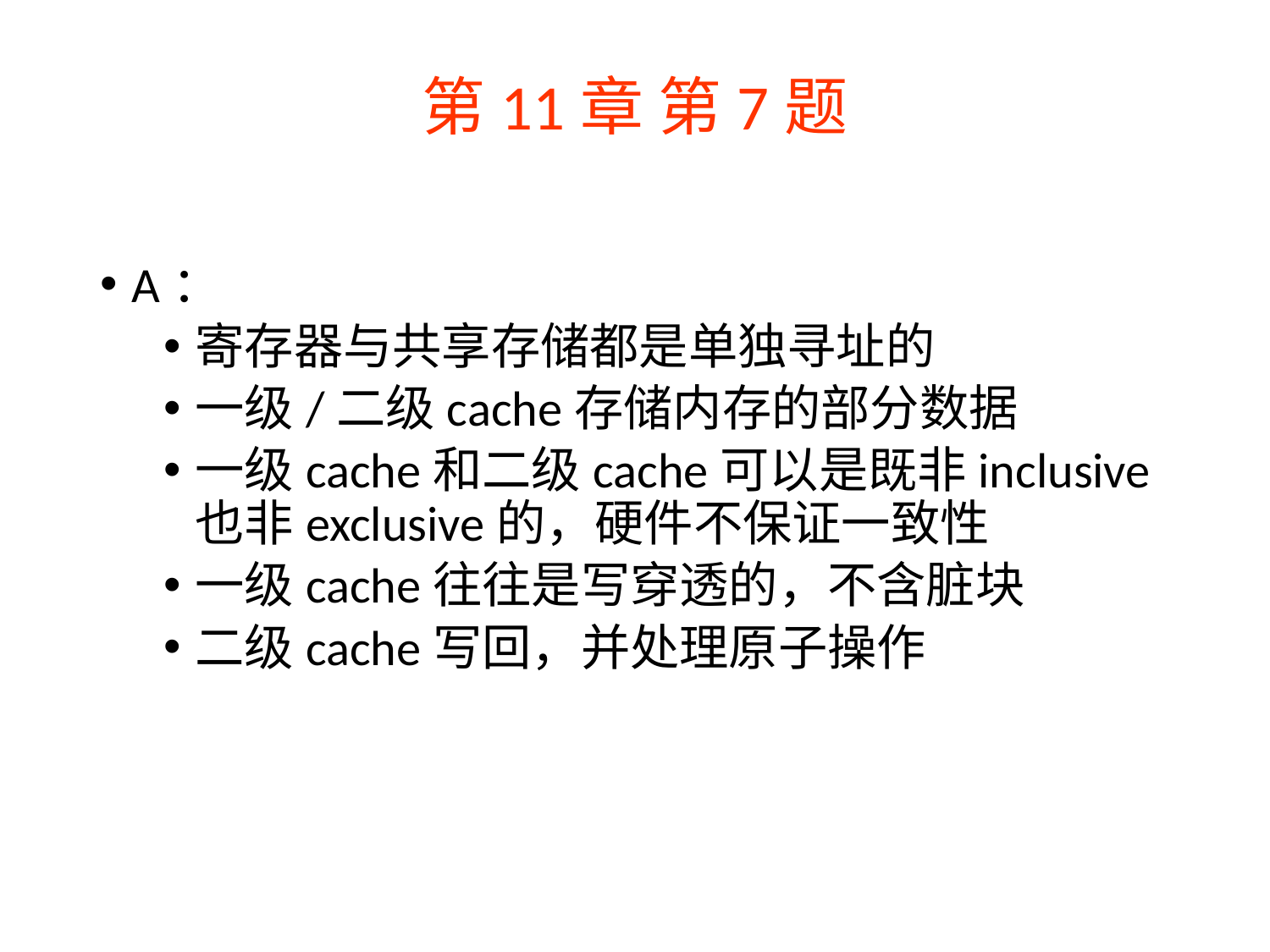

# 第11章 第7题
A：
寄存器与共享存储都是单独寻址的
一级/二级cache存储内存的部分数据
一级cache和二级cache可以是既非inclusive也非exclusive的，硬件不保证一致性
一级cache往往是写穿透的，不含脏块
二级cache写回，并处理原子操作